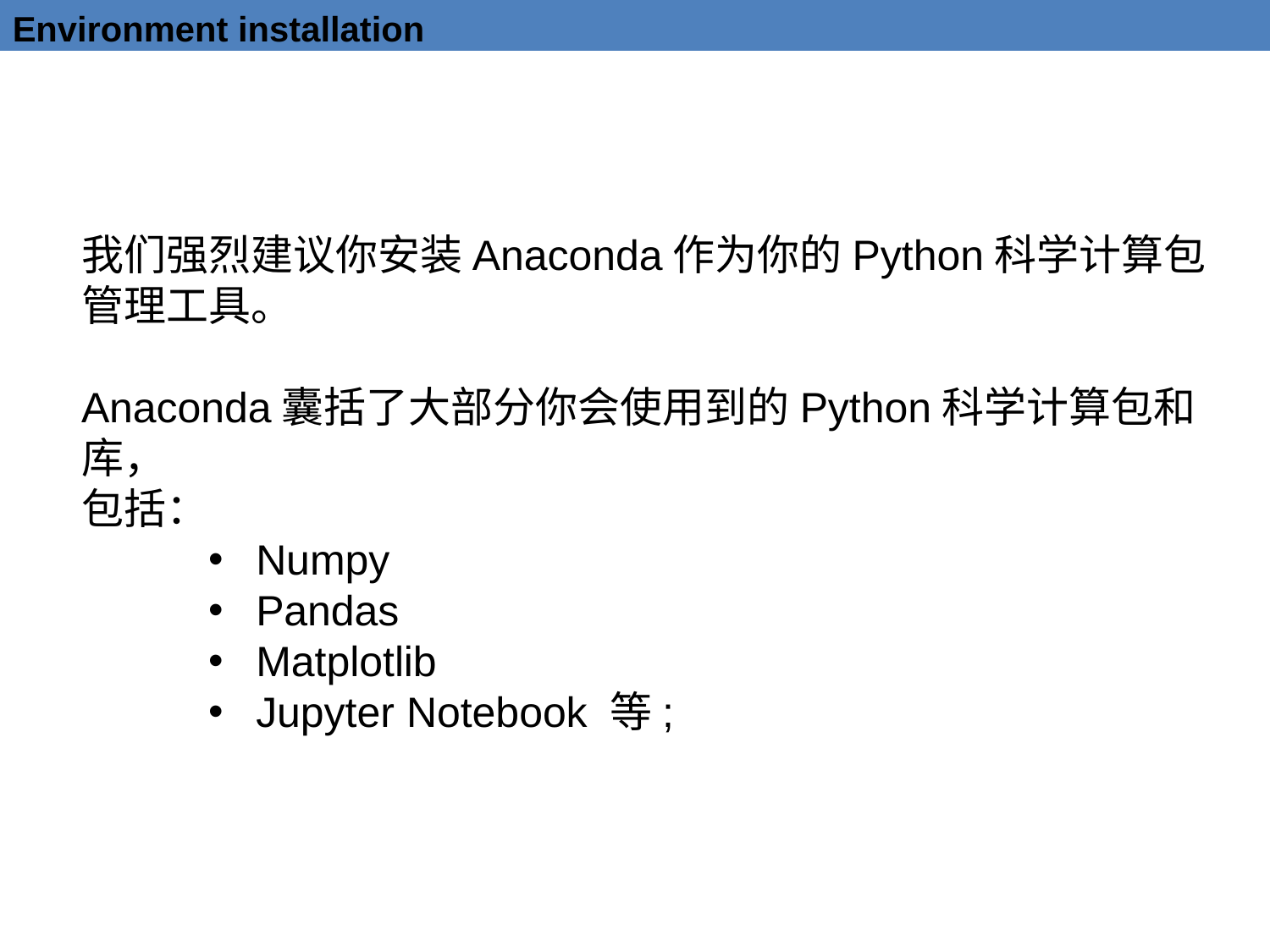

Environment installation
我们强烈建议你安装Anaconda作为你的Python科学计算包管理工具。

Anaconda囊括了大部分你会使用到的Python科学计算包和库，
包括：
Numpy
Pandas
Matplotlib
Jupyter Notebook 等;